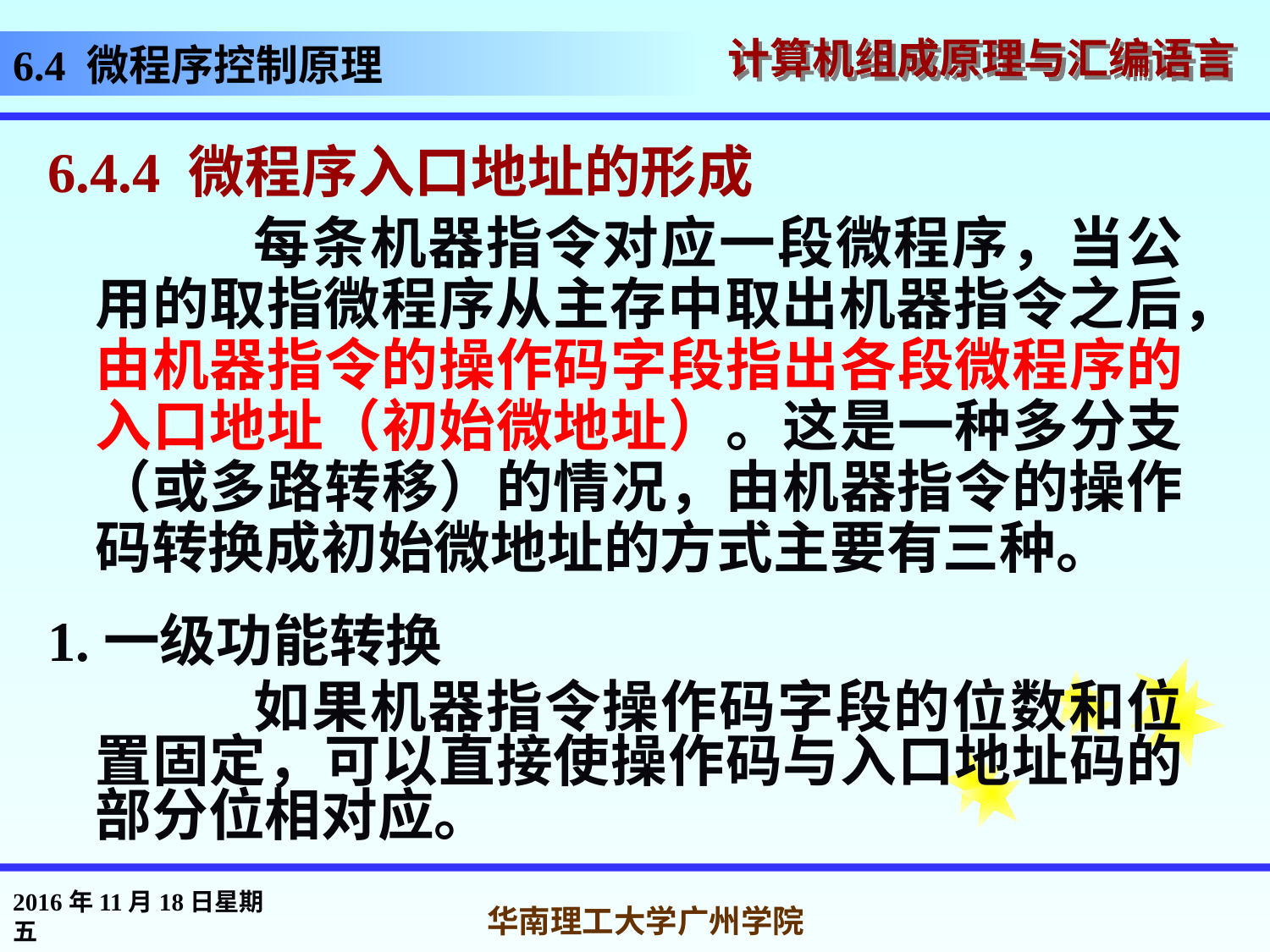

# 6.4 微程序控制原理
6.4.4 微程序入口地址的形成
             每条机器指令对应一段微程序，当公用的取指微程序从主存中取出机器指令之后，由机器指令的操作码字段指出各段微程序的入口地址（初始微地址）。这是一种多分支（或多路转移）的情况，由机器指令的操作码转换成初始微地址的方式主要有三种。
1.一级功能转换
             如果机器指令操作码字段的位数和位置固定，可以直接使操作码与入口地址码的部分位相对应。
2016年11月18日星期五
华南理工大学广州学院